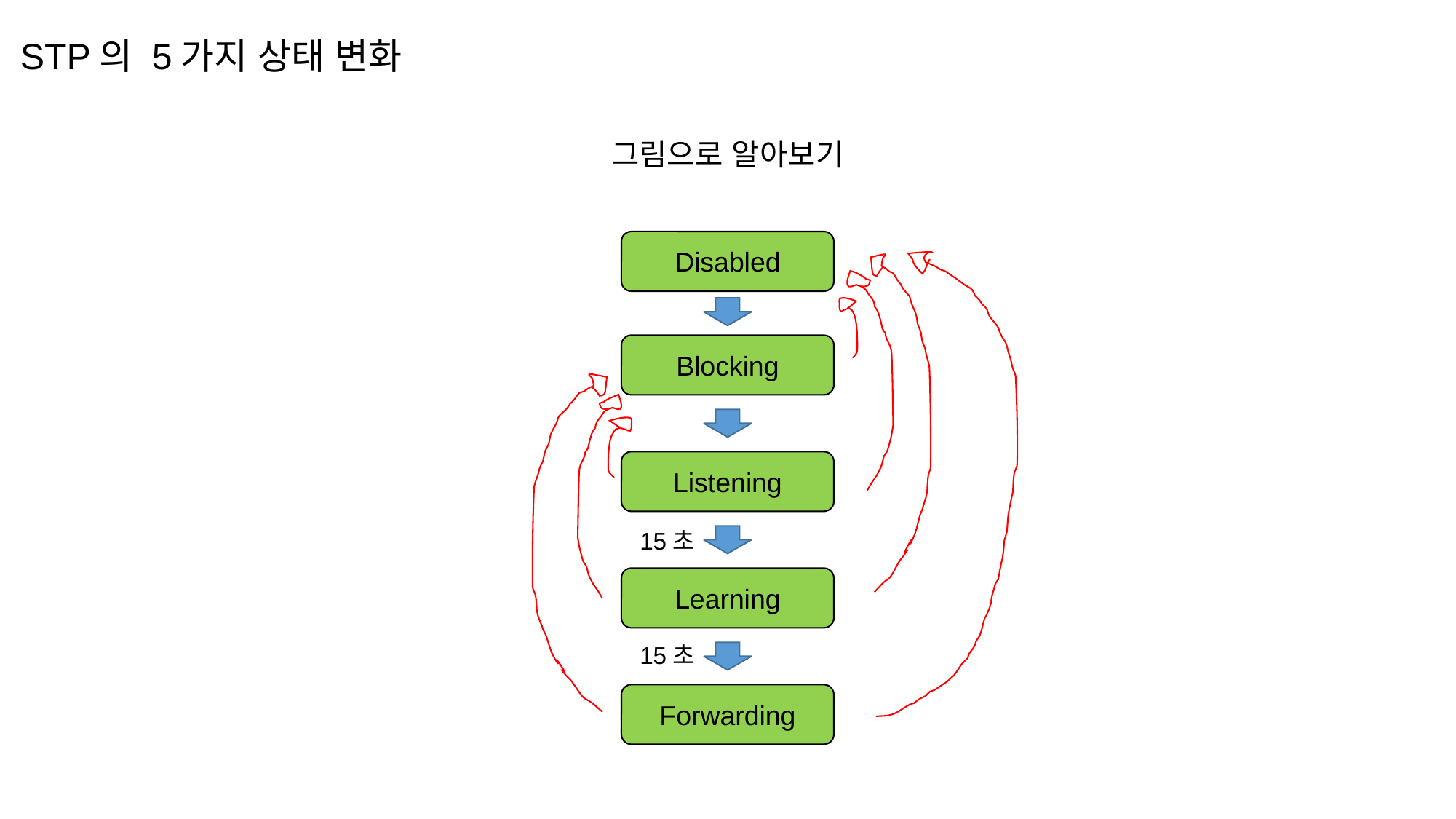

STP의 5가지 상태 변화
그림으로 알아보기
Disabled

Blocking

Listening
15초

Learning
15초

Forwarding